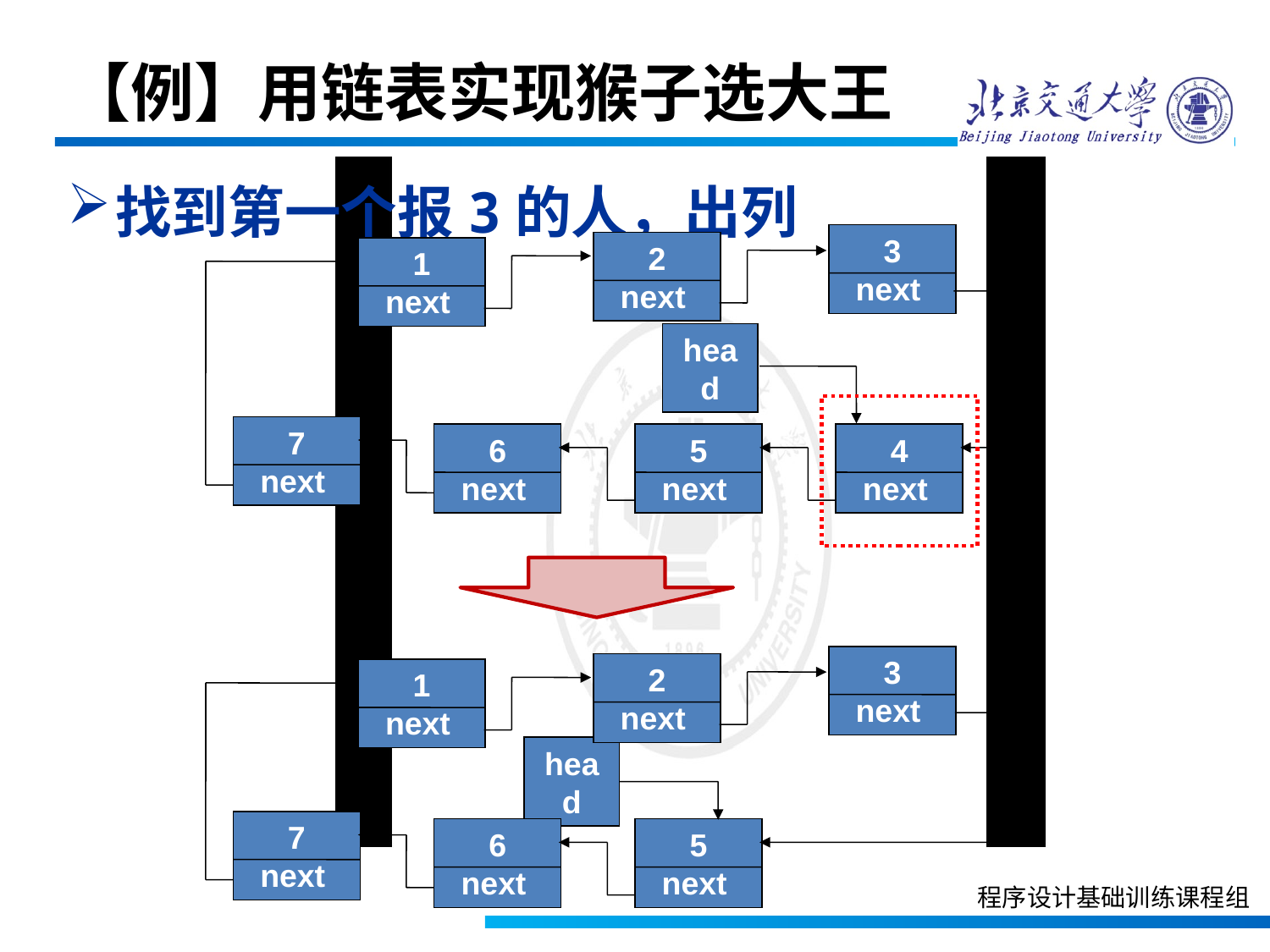

【例】用链表实现猴子选大王
找到第一个报3的人，出列
3
next
2
next
1
next

head

7
next
6
next
5
next
4
next

3
next
2
next
1
next

head

7
next
6
next
5
next

程序设计基础训练课程组